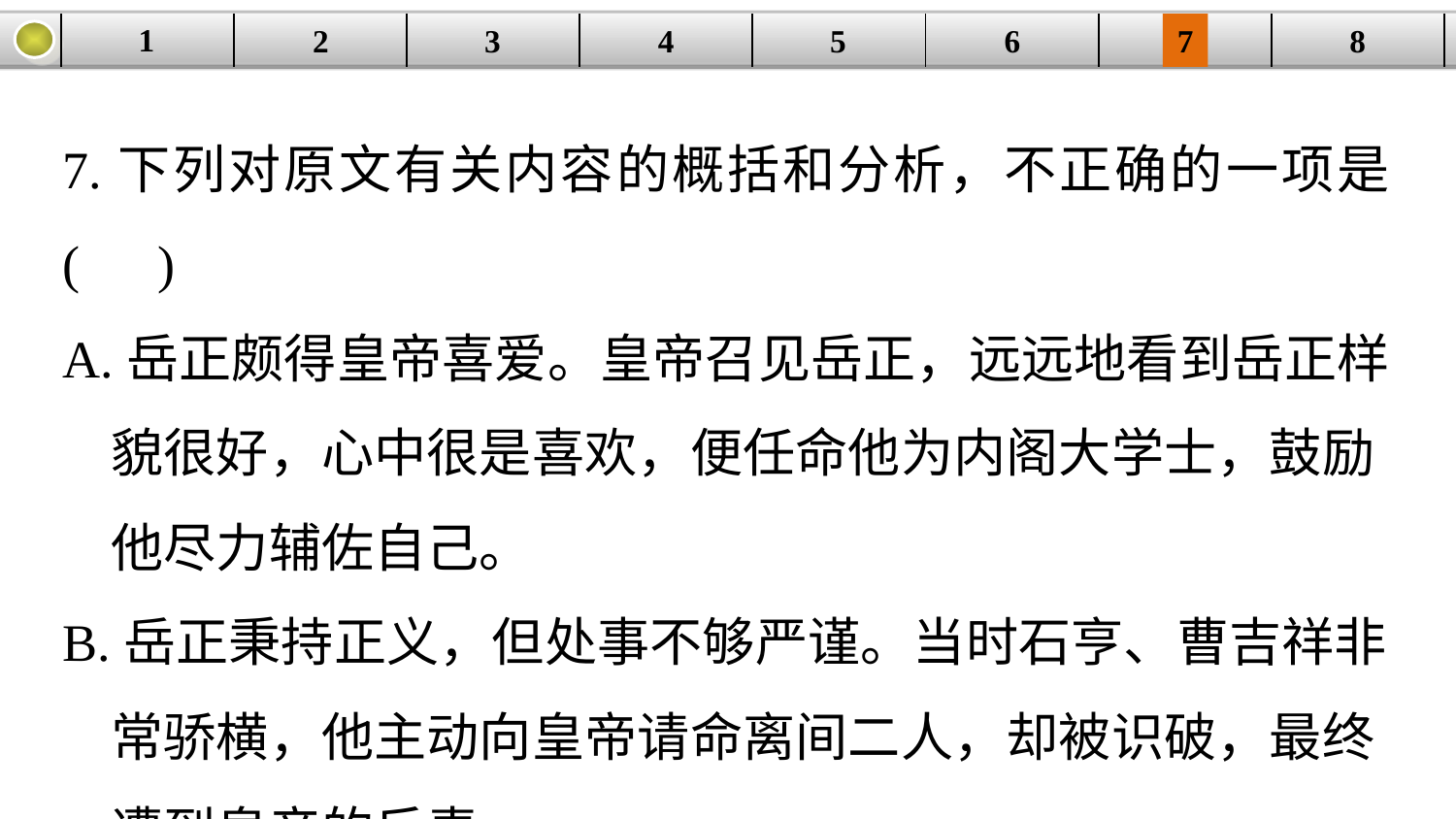

1
3
4
5
6
8
2
|  |  |  |  |  |  |  |  |
| --- | --- | --- | --- | --- | --- | --- | --- |
7

7.下列对原文有关内容的概括和分析，不正确的一项是(　)
A.岳正颇得皇帝喜爱。皇帝召见岳正，远远地看到岳正样
   貌很好，心中很是喜欢，便任命他为内阁大学士，鼓励
   他尽力辅佐自己。
B.岳正秉持正义，但处事不够严谨。当时石亨、曹吉祥非
   常骄横，他主动向皇帝请命离间二人，却被识破，最终
   遭到皇帝的斥责。